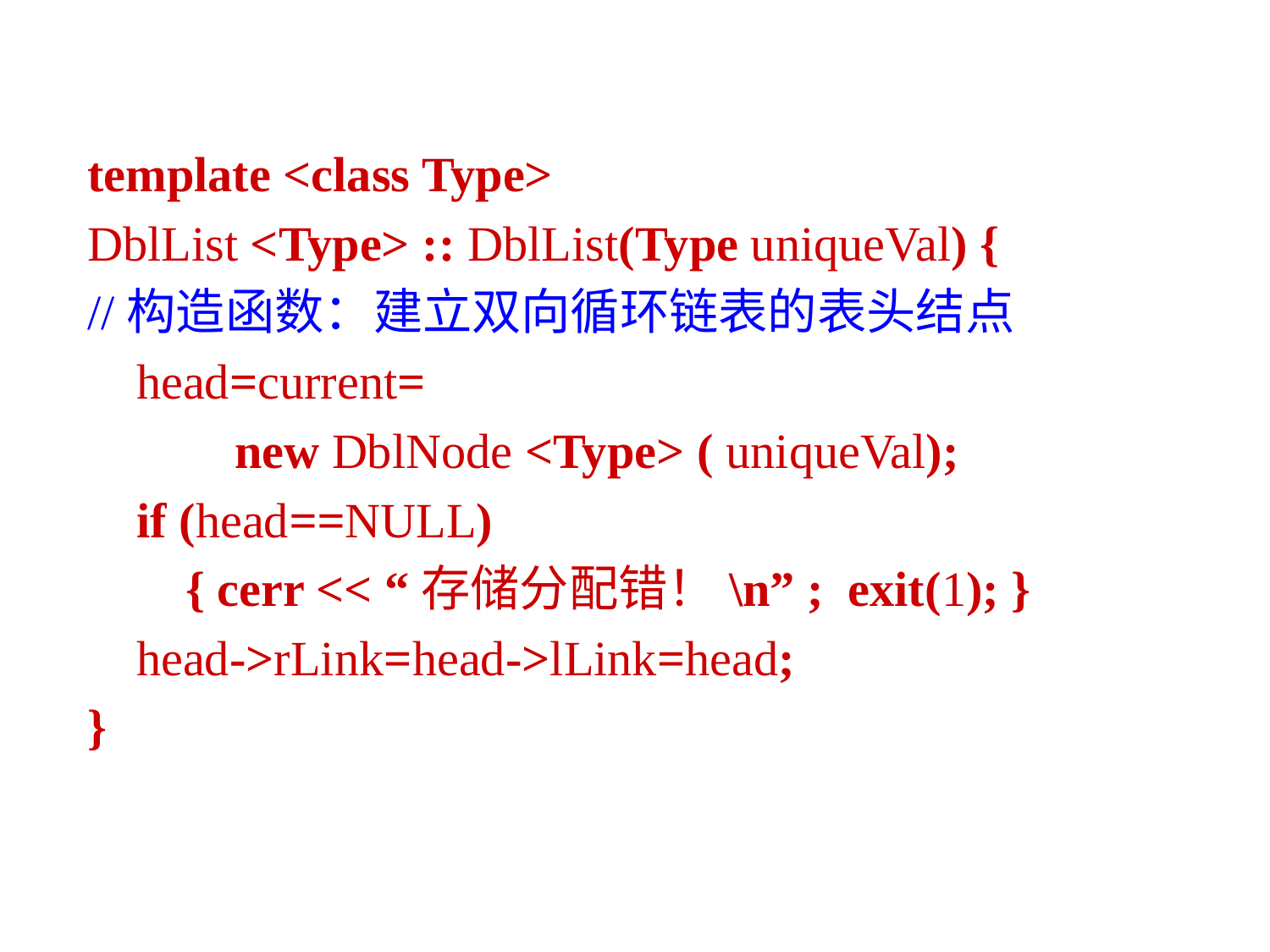

template <class Type>
DblList <Type> :: DblList(Type uniqueVal) {
//构造函数：建立双向循环链表的表头结点
    head=current=
            new DblNode <Type> ( uniqueVal);
    if (head==NULL)
        { cerr << “存储分配错！\n” ;  exit(1); }
    head->rLink=head->lLink=head;
}

180